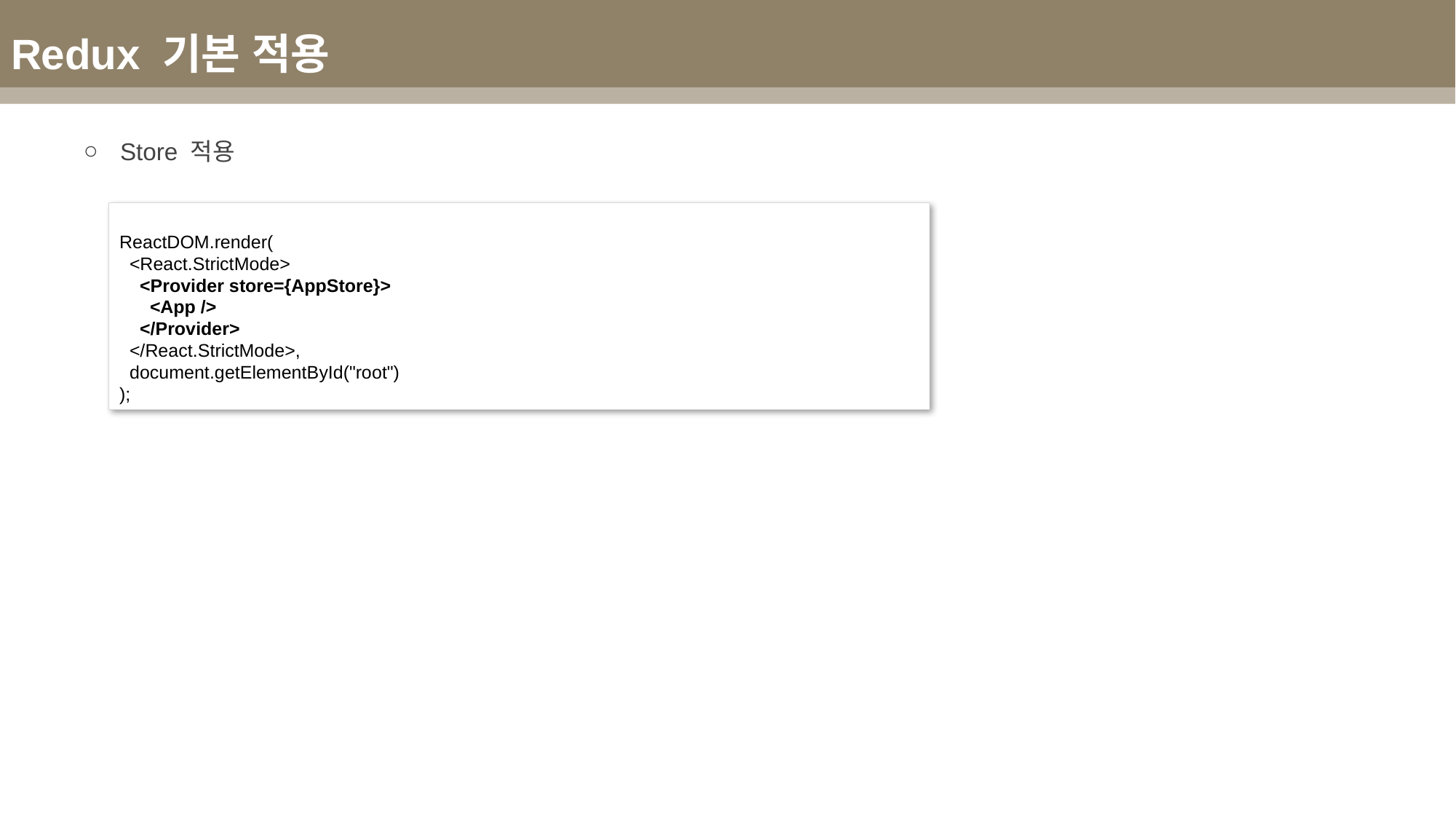

Redux 기본 적용
Store 적용

ReactDOM.render(
  <React.StrictMode>
    <Provider store={AppStore}>
      <App />
    </Provider>
  </React.StrictMode>,
  document.getElementById("root")
);